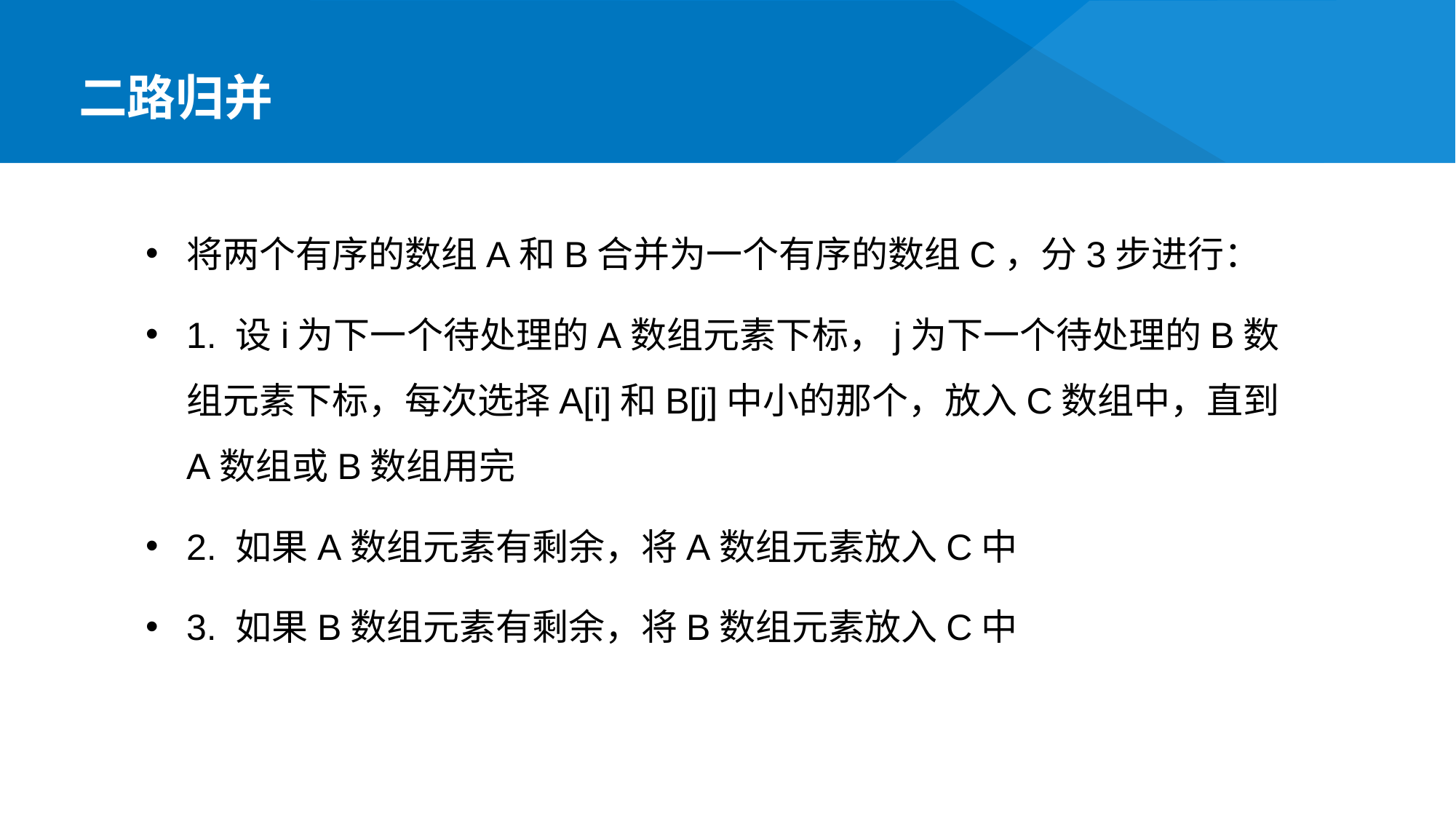

二路归并
将两个有序的数组A和B合并为一个有序的数组C，分3步进行：
1. 设i为下一个待处理的A数组元素下标，j为下一个待处理的B数组元素下标，每次选择A[i]和B[j]中小的那个，放入C数组中，直到A数组或B数组用完
2. 如果A数组元素有剩余，将A数组元素放入C中
3. 如果B数组元素有剩余，将B数组元素放入C中